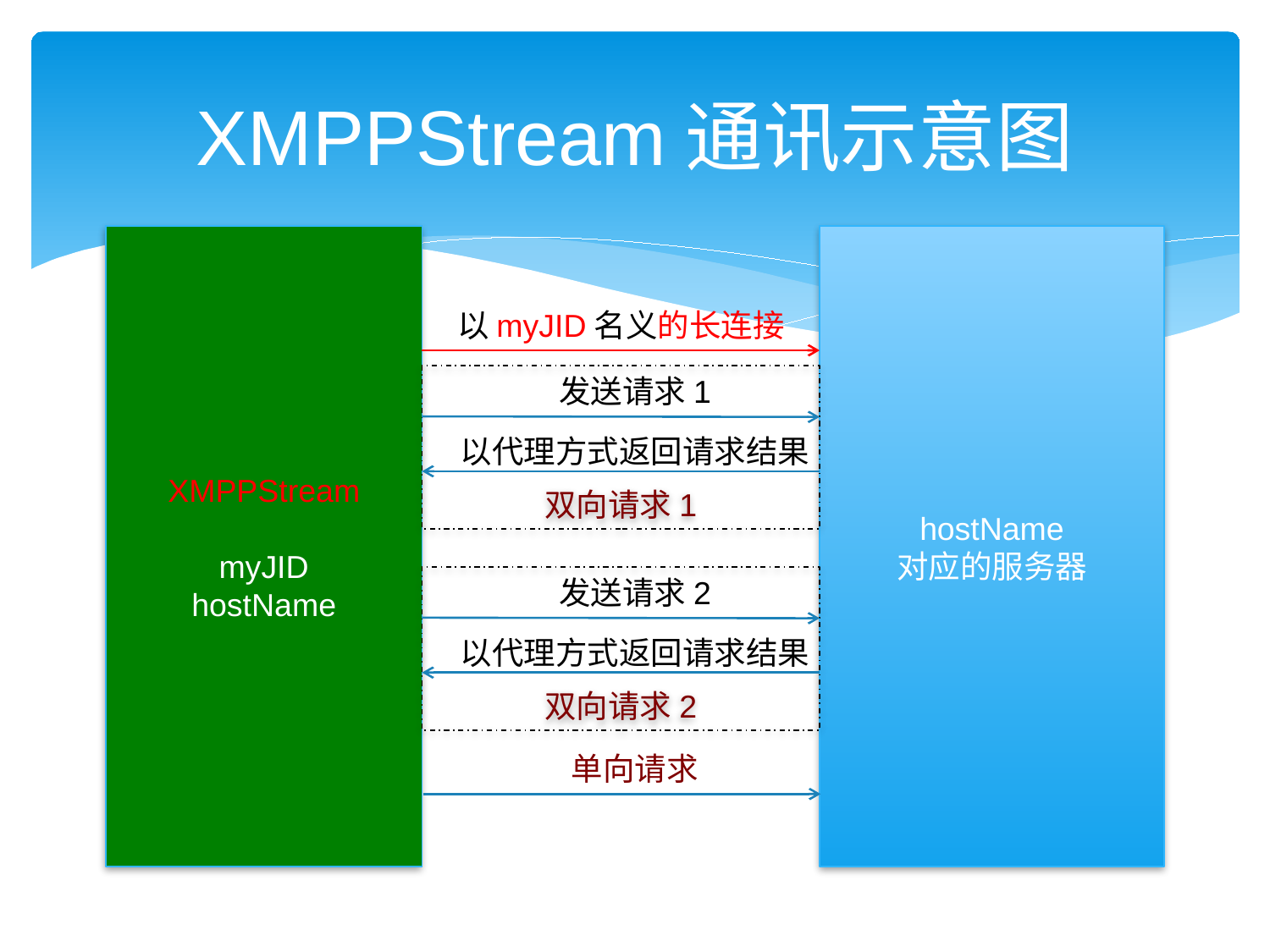

# XMPPStream通讯示意图
XMPPStream

myJID
hostName
hostName
对应的服务器
以myJID名义的长连接
双向请求1
发送请求1
以代理方式返回请求结果
双向请求2
发送请求2
以代理方式返回请求结果
单向请求